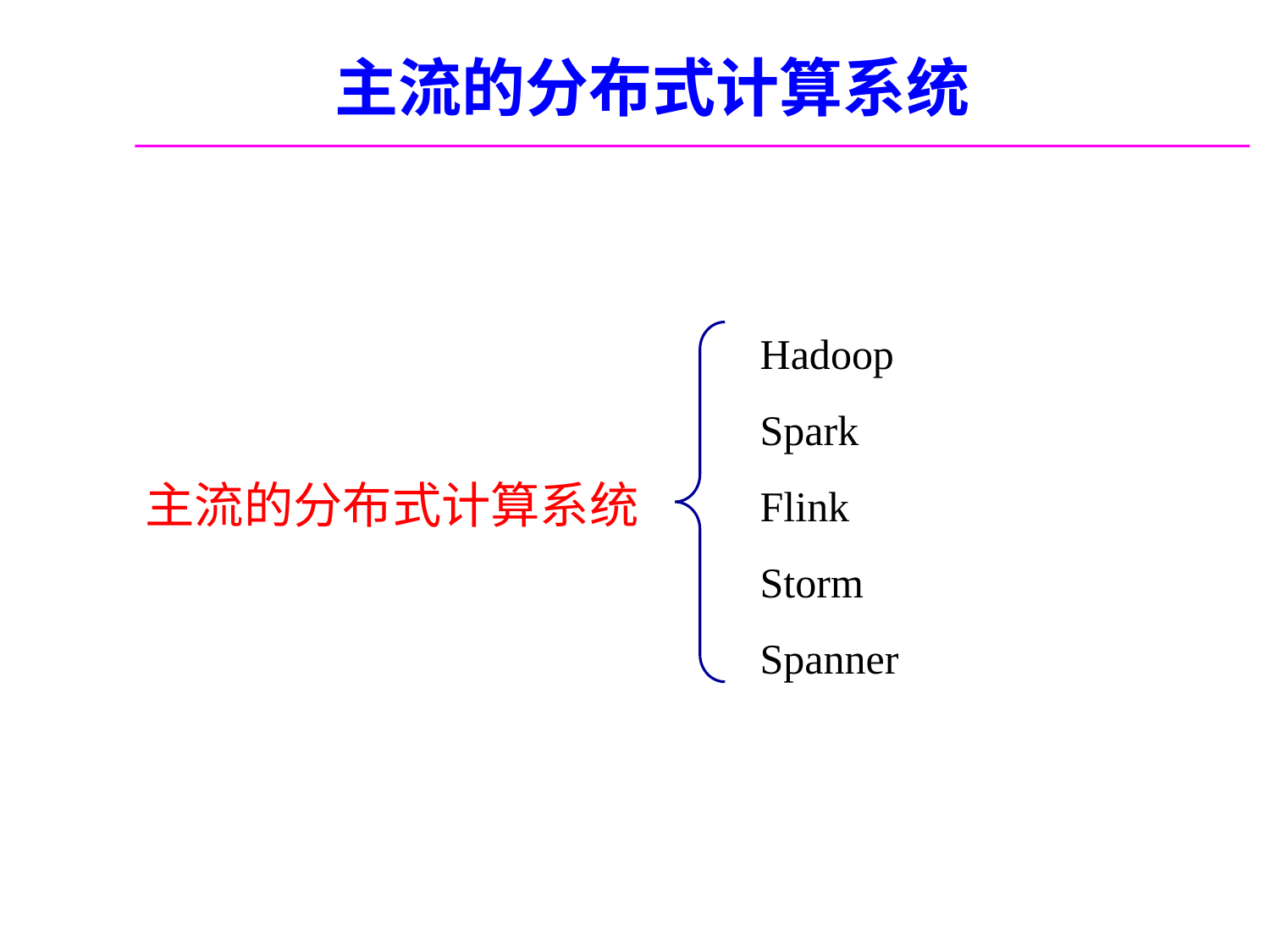

# 主流的分布式计算系统
Hadoop
Spark
Flink
Storm
Spanner

主流的分布式计算系统
61